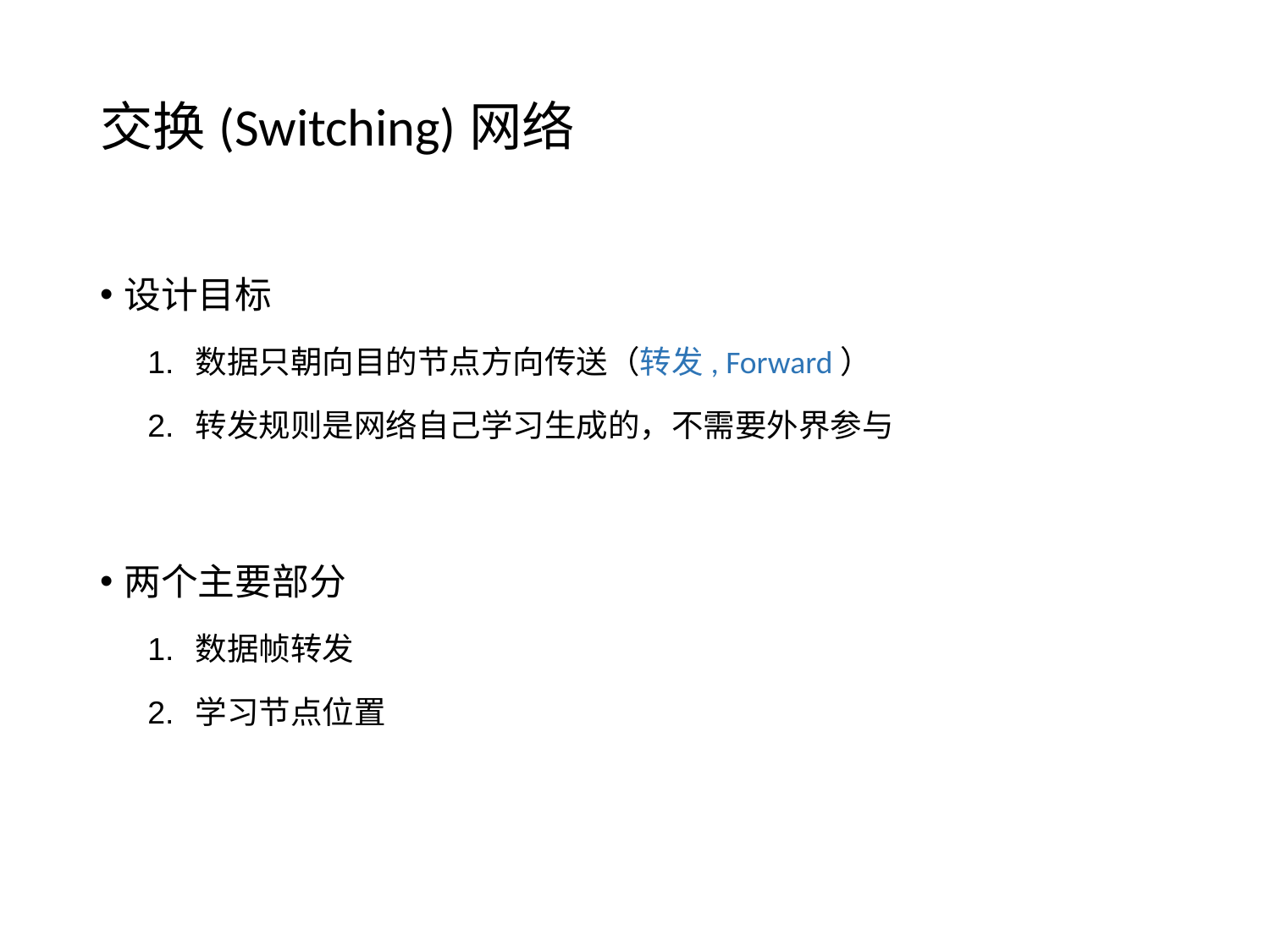

# 交换(Switching)网络
设计目标
数据只朝向目的节点方向传送（转发, Forward）
转发规则是网络自己学习生成的，不需要外界参与

两个主要部分
数据帧转发
学习节点位置

5